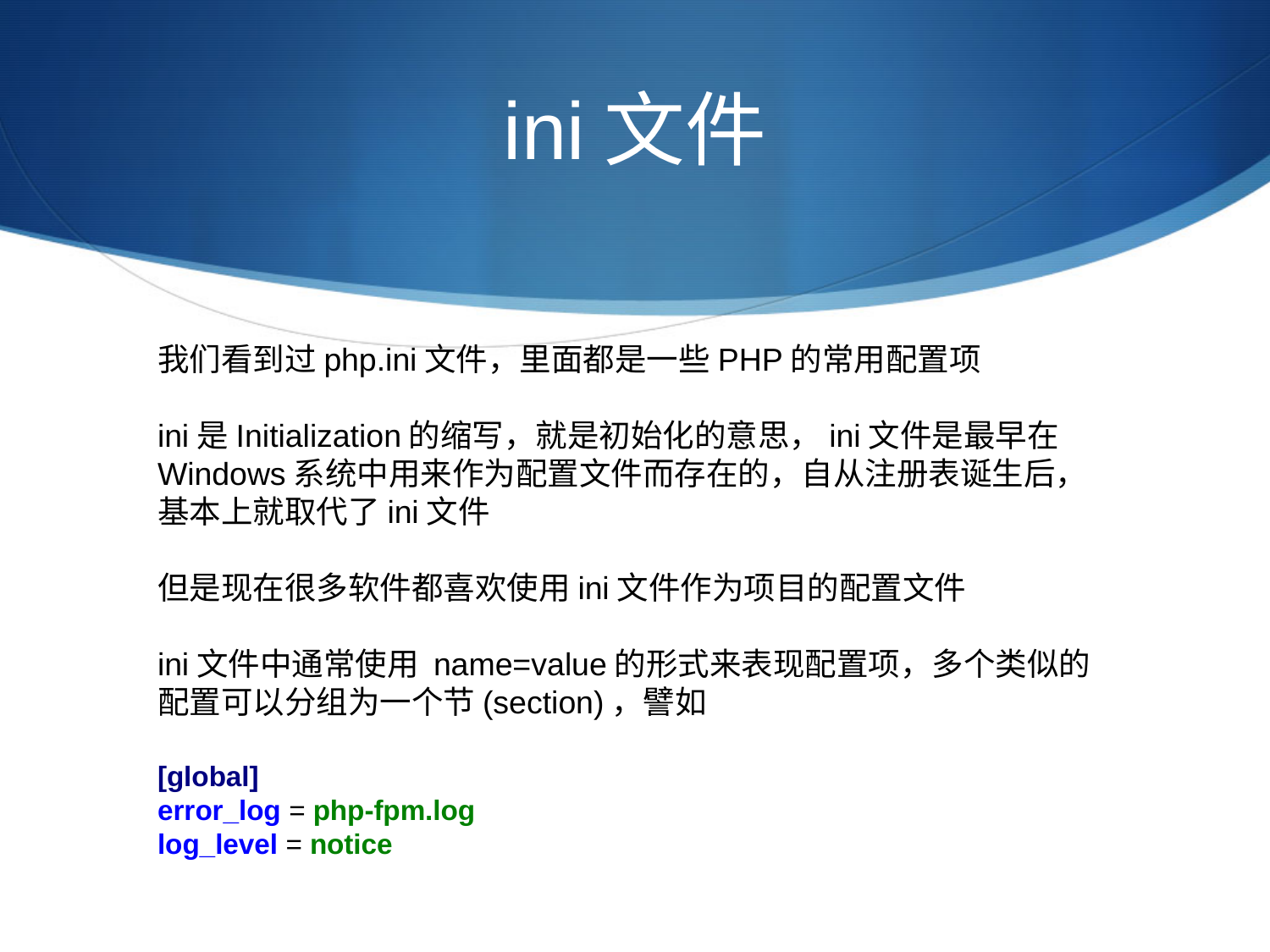

# ini文件
我们看到过php.ini文件，里面都是一些PHP的常用配置项

ini是Initialization的缩写，就是初始化的意思，ini文件是最早在Windows系统中用来作为配置文件而存在的，自从注册表诞生后，基本上就取代了ini文件

但是现在很多软件都喜欢使用ini文件作为项目的配置文件

ini文件中通常使用 name=value的形式来表现配置项，多个类似的配置可以分组为一个节(section)，譬如

[global]
error_log = php-fpm.log
log_level = notice